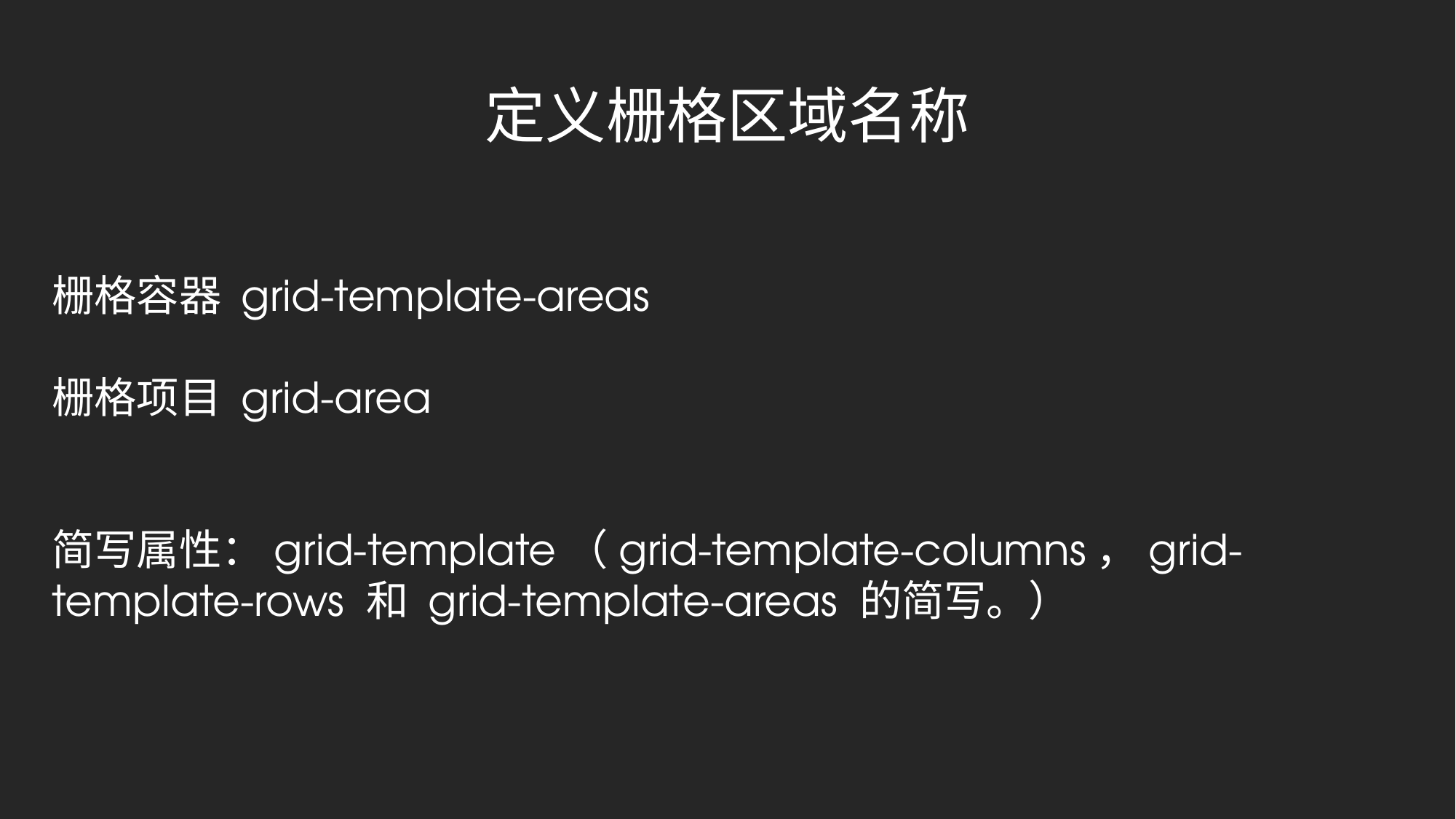

# 定义栅格区域名称
栅格容器 grid-template-areas

栅格项目 grid-area

简写属性：grid-template（grid-template-columns，grid-template-rows 和 grid-template-areas 的简写。）